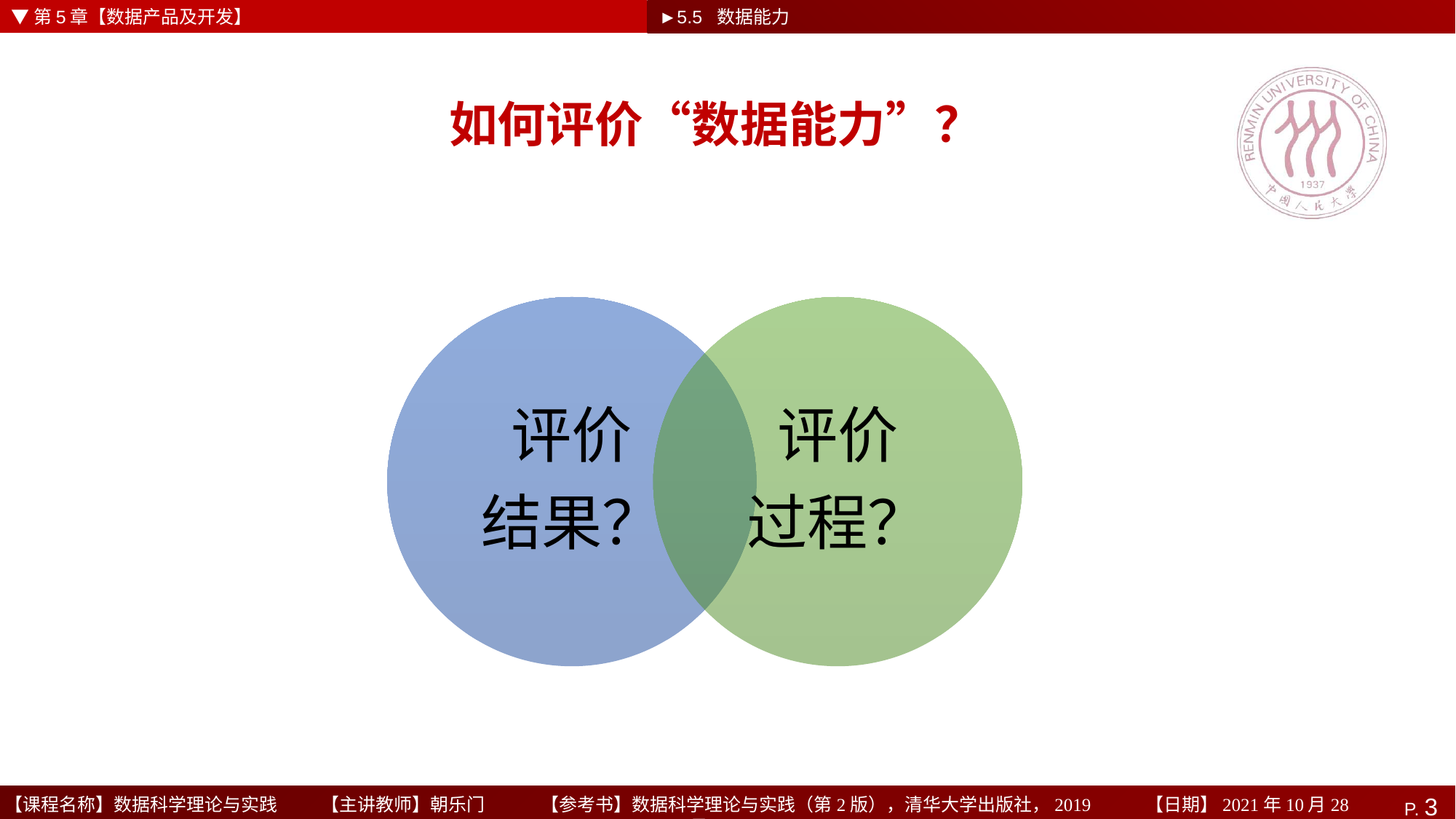

▼第5章【数据产品及开发】

►5.5  数据能力

# 如何评价“数据能力”？
评价
结果？
评价
过程？